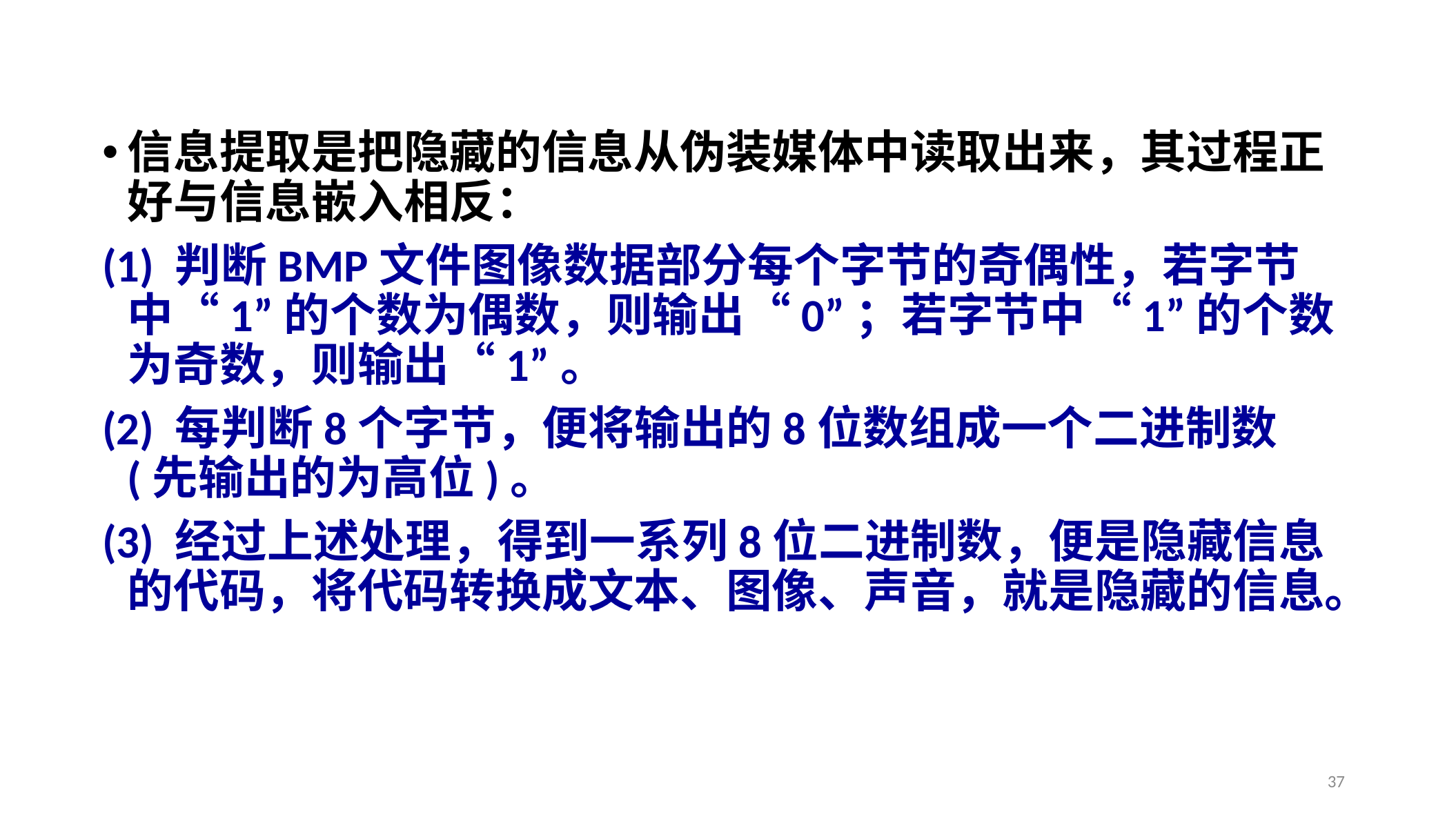

信息提取是把隐藏的信息从伪装媒体中读取出来，其过程正好与信息嵌入相反：
(1) 判断BMP文件图像数据部分每个字节的奇偶性，若字节中“1”的个数为偶数，则输出“0”；若字节中“1”的个数为奇数，则输出“1”。
(2) 每判断8个字节，便将输出的8位数组成一个二进制数(先输出的为高位)。
(3) 经过上述处理，得到一系列8位二进制数，便是隐藏信息的代码，将代码转换成文本、图像、声音，就是隐藏的信息。
37